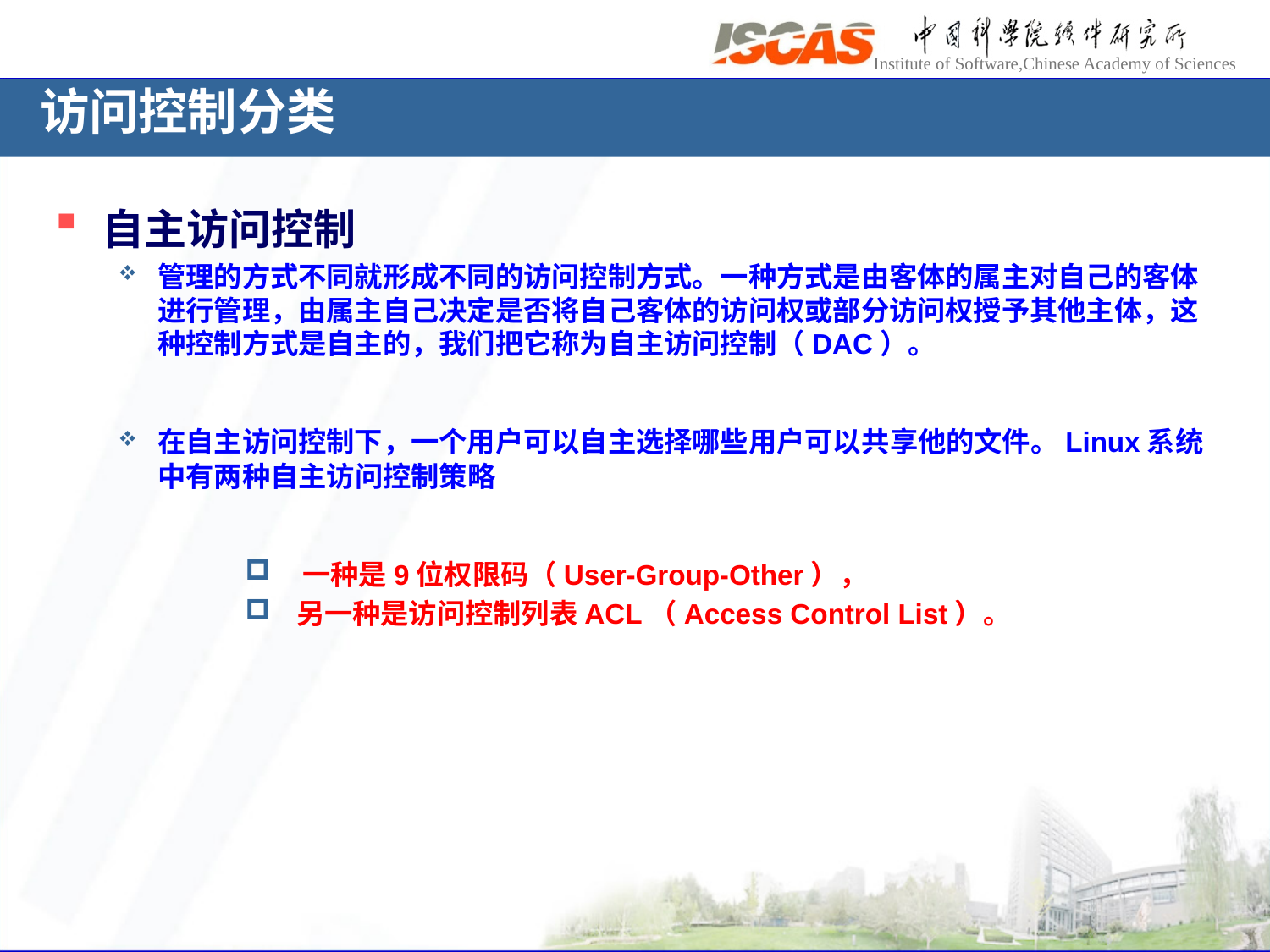

# 访问控制分类
自主访问控制
管理的方式不同就形成不同的访问控制方式。一种方式是由客体的属主对自己的客体进行管理，由属主自己决定是否将自己客体的访问权或部分访问权授予其他主体，这种控制方式是自主的，我们把它称为自主访问控制（DAC）。

在自主访问控制下，一个用户可以自主选择哪些用户可以共享他的文件。Linux系统中有两种自主访问控制策略

   一种是9位权限码（User-Group-Other），
  另一种是访问控制列表ACL（Access Control List）。